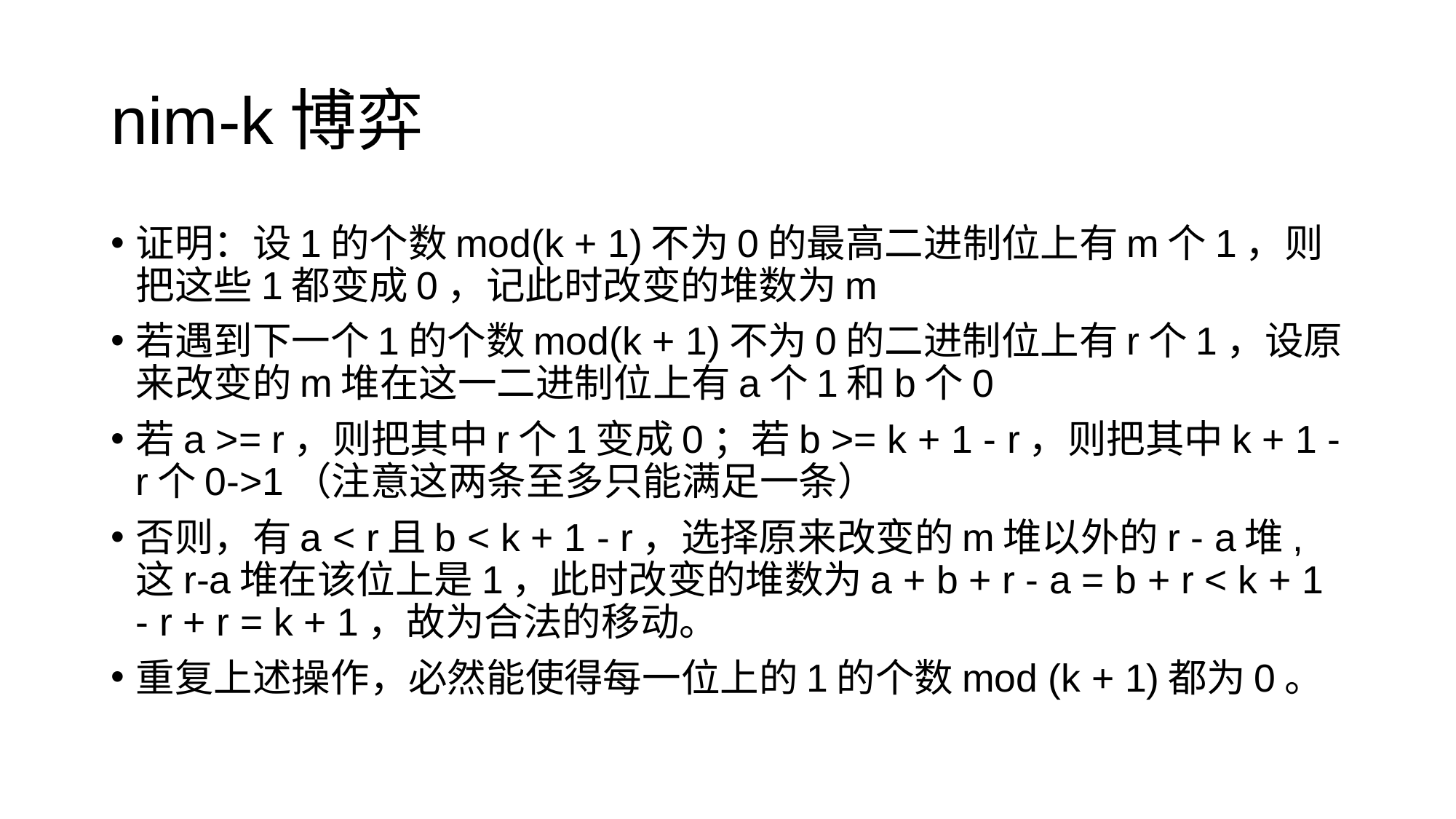

# nim-k博弈
证明：设1的个数mod(k + 1)不为0的最高二进制位上有m个1，则把这些1都变成0，记此时改变的堆数为m
若遇到下一个1的个数mod(k + 1)不为0的二进制位上有r个1，设原来改变的m堆在这一二进制位上有a个1和b个0
若a >= r，则把其中r个1变成0；若b >= k + 1 - r，则把其中k + 1 - r个0->1（注意这两条至多只能满足一条）
否则，有a < r且b < k + 1 - r，选择原来改变的m堆以外的r - a堆,这r-a堆在该位上是1，此时改变的堆数为a + b + r - a = b + r < k + 1 - r + r = k + 1，故为合法的移动。
重复上述操作，必然能使得每一位上的1的个数mod (k + 1)都为0。